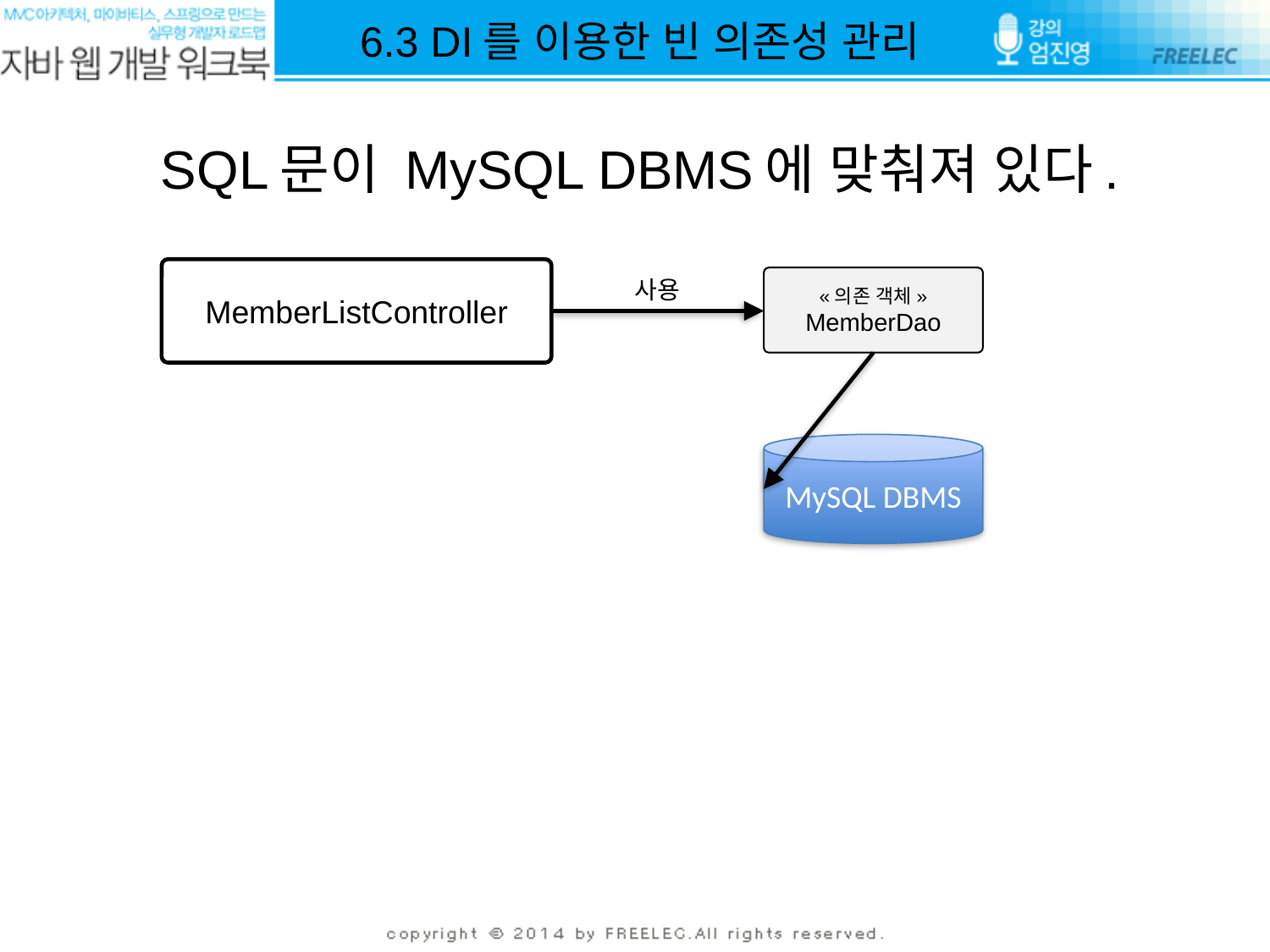

6.3 DI를 이용한 빈 의존성 관리
SQL문이 MySQL DBMS에 맞춰져 있다.
MemberListController
«의존 객체»
MemberDao
사용
MySQL DBMS